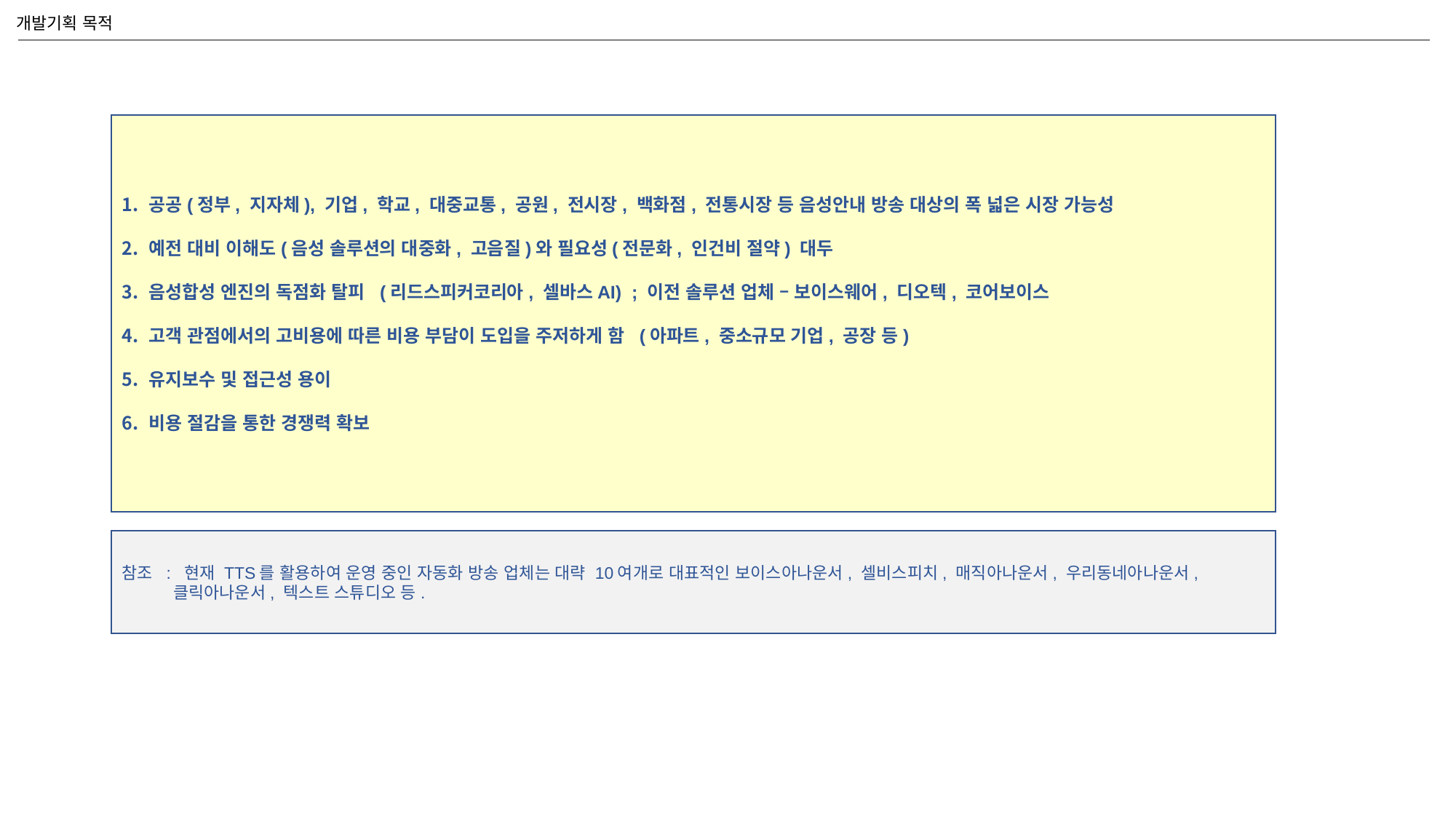

개발기획 목적
공공(정부, 지자체), 기업, 학교, 대중교통, 공원, 전시장, 백화점, 전통시장 등 음성안내 방송 대상의 폭 넓은 시장 가능성

예전 대비 이해도(음성 솔루션의 대중화, 고음질)와 필요성(전문화, 인건비 절약) 대두

음성합성 엔진의 독점화 탈피  (리드스피커코리아, 셀바스AI)  ; 이전 솔루션 업체 – 보이스웨어, 디오텍, 코어보이스

고객 관점에서의 고비용에 따른 비용 부담이 도입을 주저하게 함  (아파트, 중소규모 기업, 공장 등)

유지보수 및 접근성 용이

비용 절감을 통한 경쟁력 확보
참조  :  현재 TTS를 활용하여 운영 중인 자동화 방송 업체는 대략 10여개로 대표적인 보이스아나운서, 셀비스피치, 매직아나운서, 우리동네아나운서,
          클릭아나운서, 텍스트 스튜디오 등.